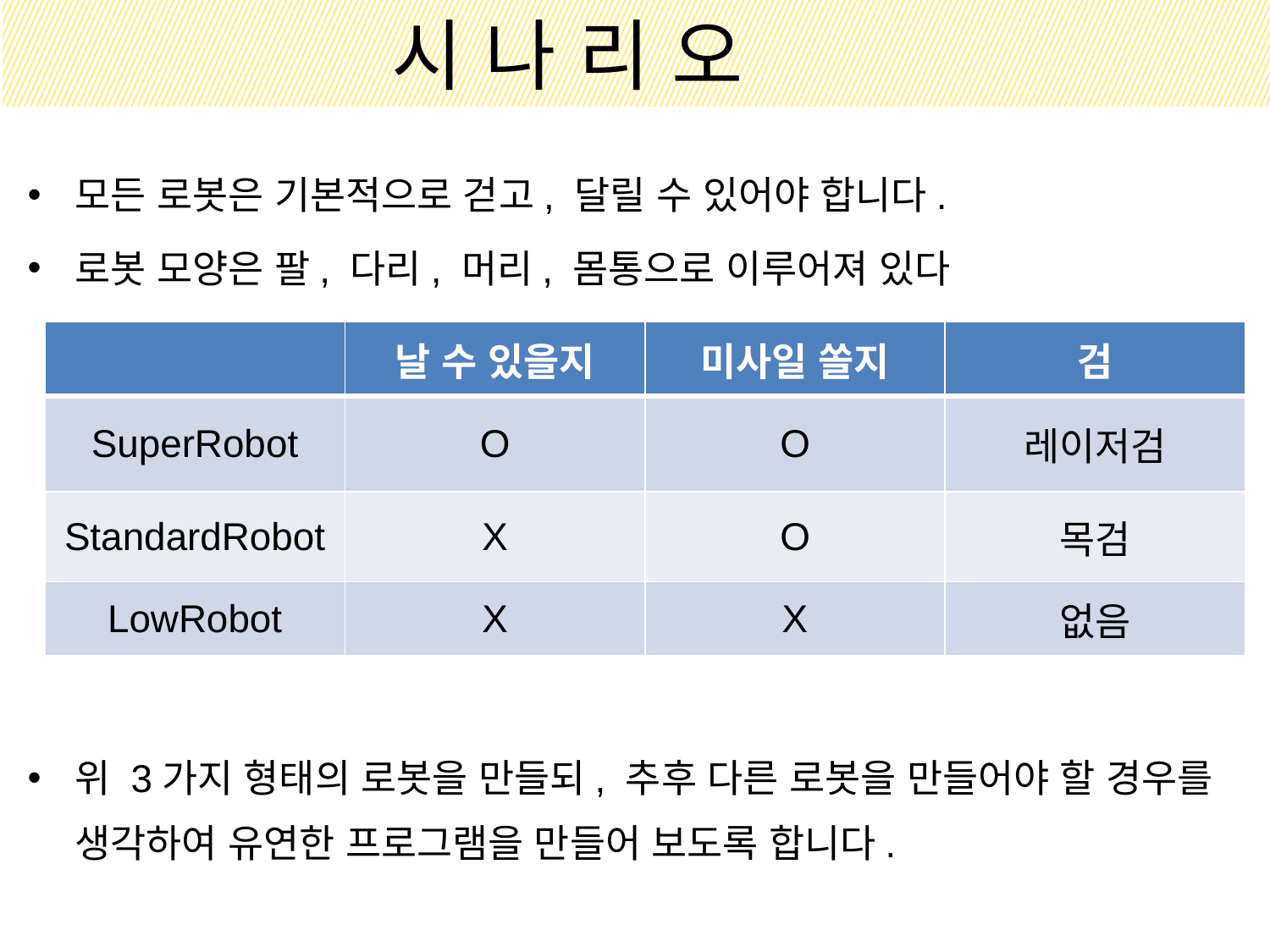

# 시 나 리 오
모든 로봇은 기본적으로 걷고, 달릴 수 있어야 합니다.
로봇 모양은 팔, 다리, 머리, 몸통으로 이루어져 있다

위 3가지 형태의 로봇을 만들되, 추후 다른 로봇을 만들어야 할 경우를 생각하여 유연한 프로그램을 만들어 보도록 합니다.
|  | 날 수 있을지 | 미사일 쏠지 | 검 |
| --- | --- | --- | --- |
| SuperRobot | O | O | 레이저검 |
| StandardRobot | X | O | 목검 |
| LowRobot | X | X | 없음 |